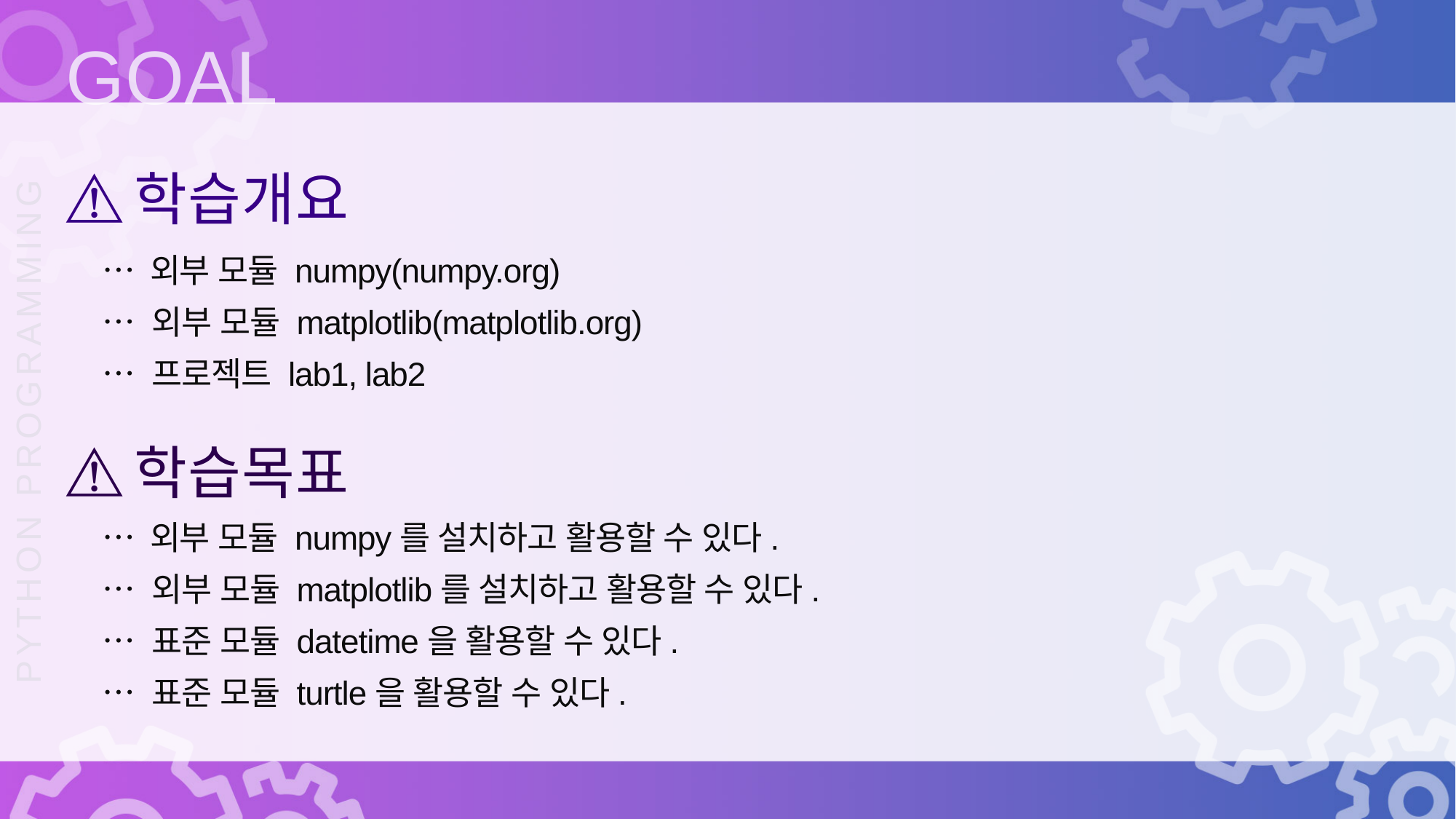

학습개요
… 외부 모듈 numpy(numpy.org)
… 외부 모듈 matplotlib(matplotlib.org)
… 프로젝트 lab1, lab2
학습목표
… 외부 모듈 numpy를 설치하고 활용할 수 있다.
… 외부 모듈 matplotlib를 설치하고 활용할 수 있다.
… 표준 모듈 datetime을 활용할 수 있다.
… 표준 모듈 turtle을 활용할 수 있다.